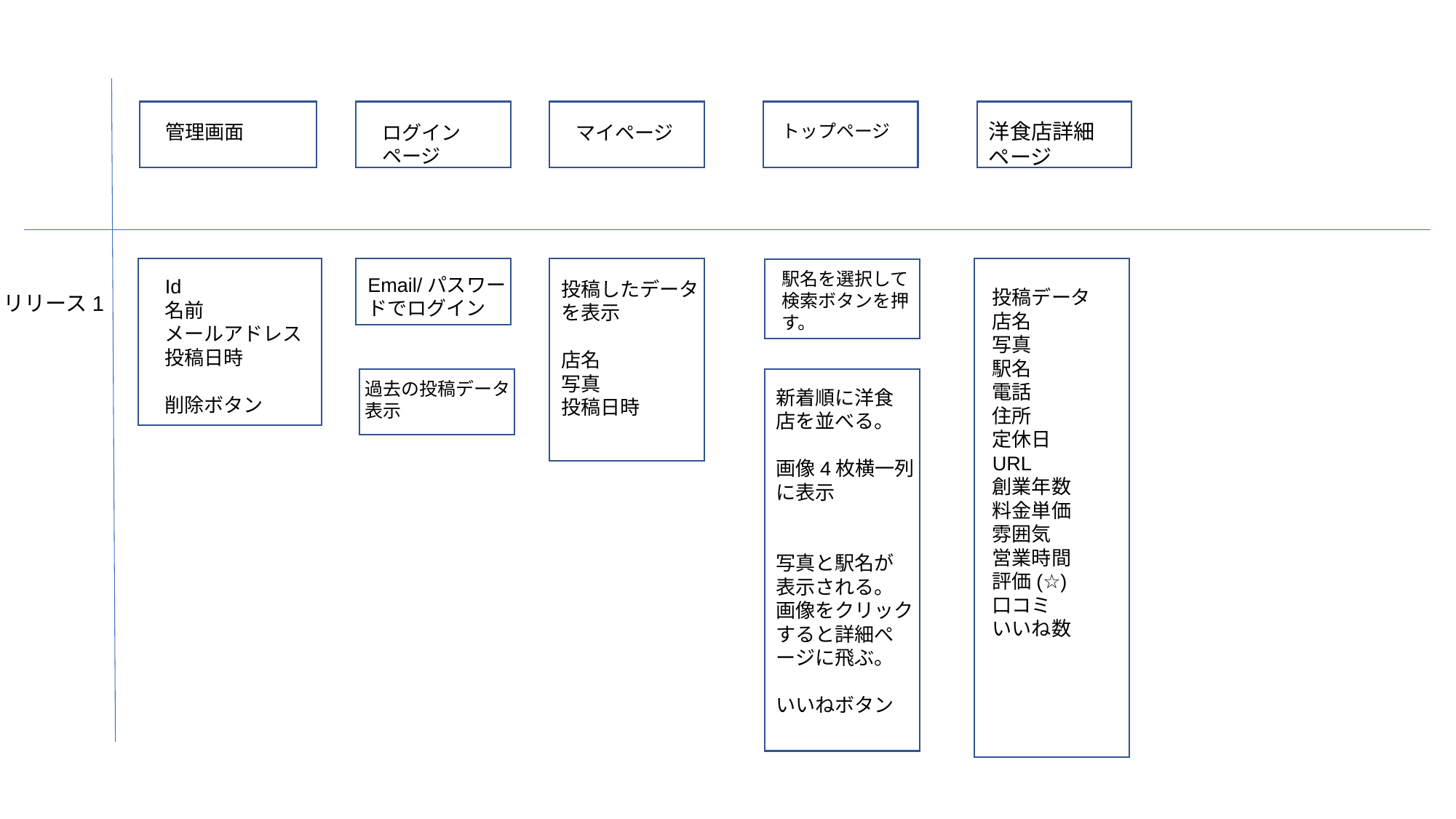

洋食店詳細ページ
トップページ
管理画面
ログイン
ページ
マイページ

駅名を選択して
検索ボタンを押
す。
Email/パスワー
ドでログイン
Id
名前
メールアドレス
投稿日時

削除ボタン

投稿したデータ
を表示

店名
写真
投稿日時

投稿データ
店名
写真
駅名
電話
住所
定休日
URL
創業年数
料金単価
雰囲気
営業時間
評価(☆)
口コミ
いいね数

リリース1

過去の投稿データ
表示
新着順に洋食
店を並べる。

画像4枚横一列
に表示

写真と駅名が
表示される。
画像をクリック
すると詳細ぺ
ージに飛ぶ。

いいねボタン